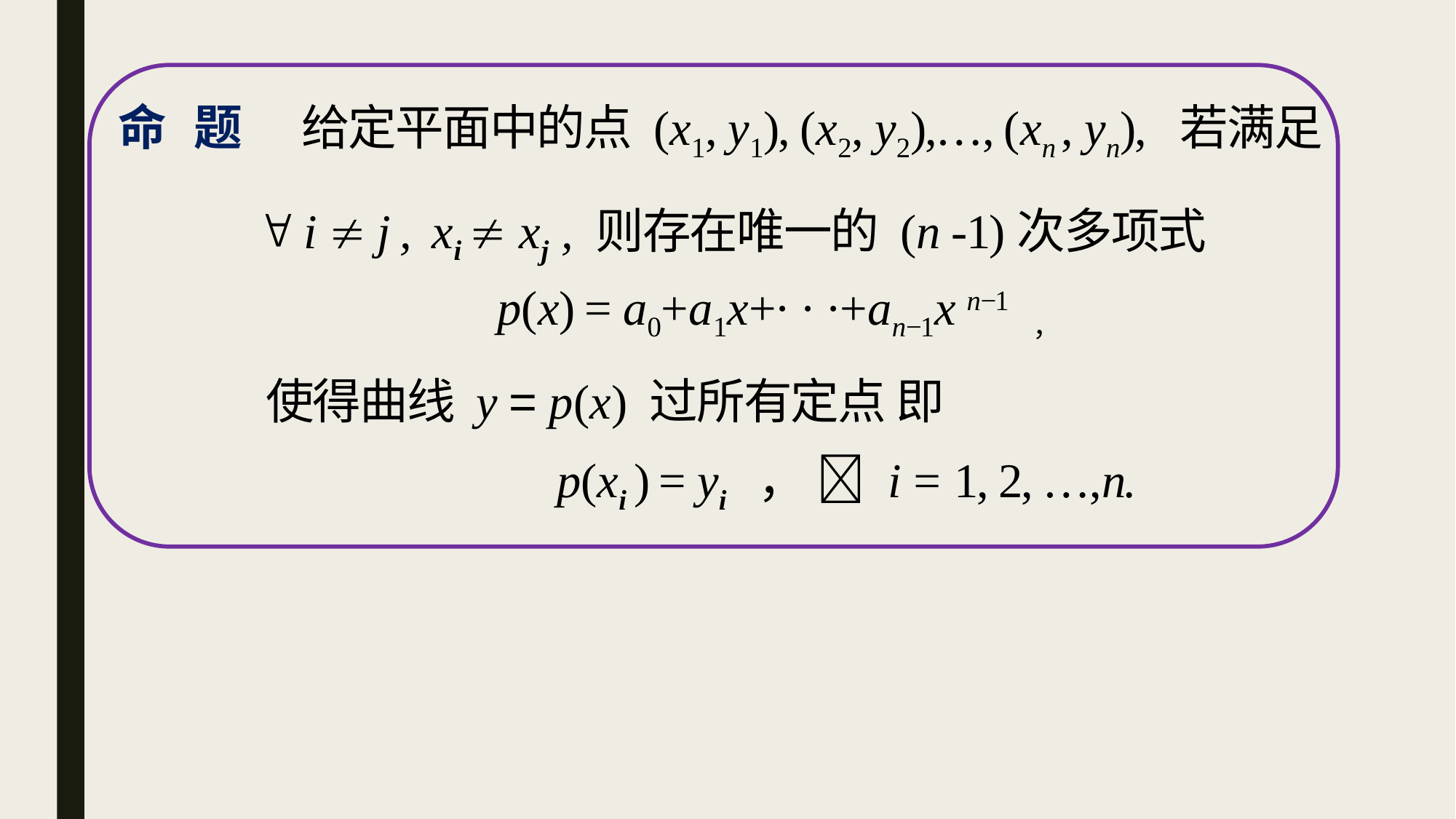

命   题
给定平面中的点 (x1, y1), (x2, y2),…, (xn , yn),  若满足

∀ i ≠ j ,  xi ≠ xj , 则存在唯一的 (n -1)次多项式
p(x) = a0+a1x+· · ·+an−1x n−1  ，
即
使得曲线 y = p(x) 过所有定点.
p(xi ) = yi  ， ∀ i = 1, 2, …,n.